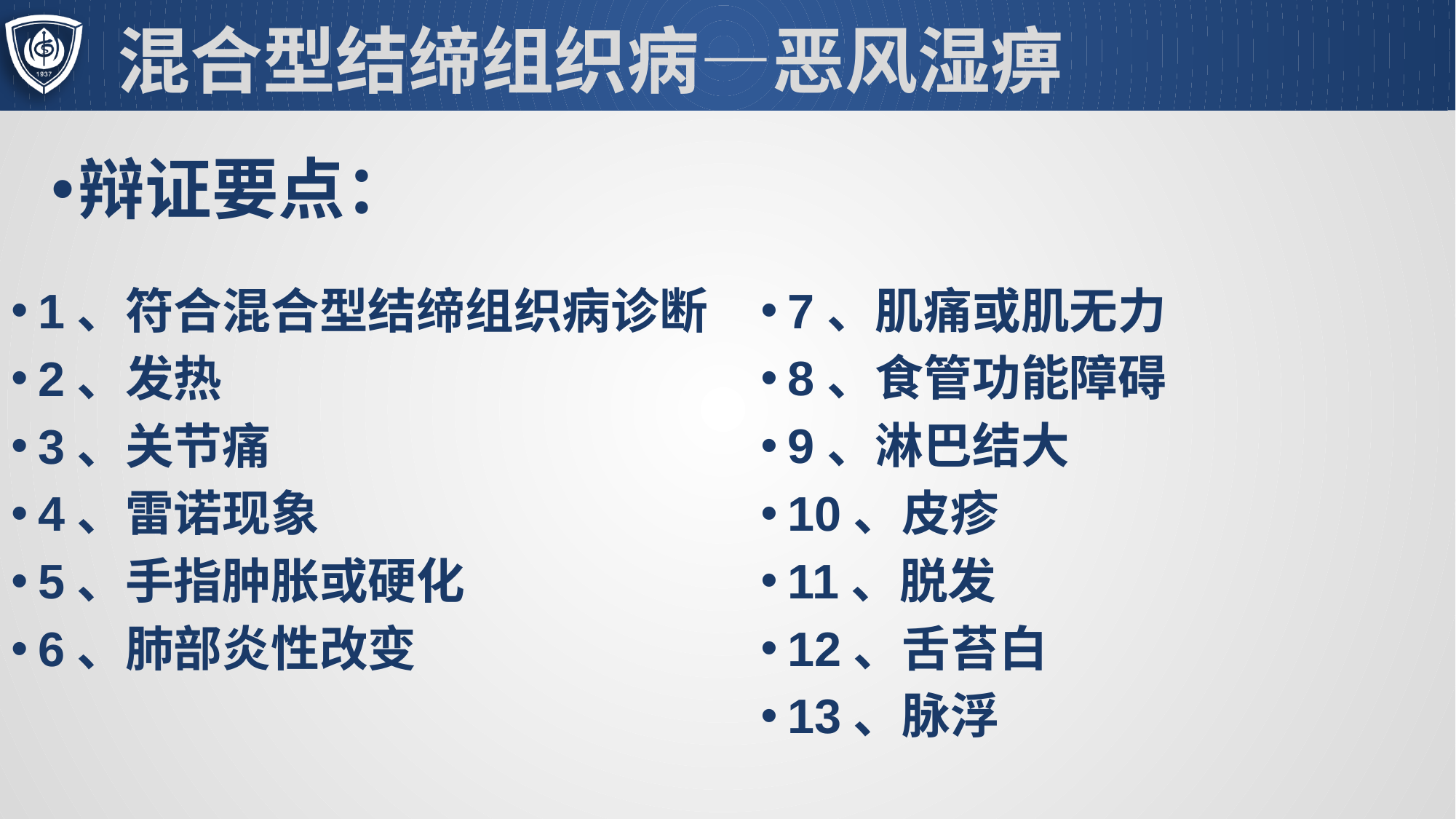

# 混合型结缔组织病—恶风湿痹
辩证要点：

1、符合混合型结缔组织病诊断
2、发热
3、关节痛
4、雷诺现象
5、手指肿胀或硬化
6、肺部炎性改变

7、肌痛或肌无力
8、食管功能障碍
9、淋巴结大
10、皮疹
11、脱发
12、舌苔白
13、脉浮